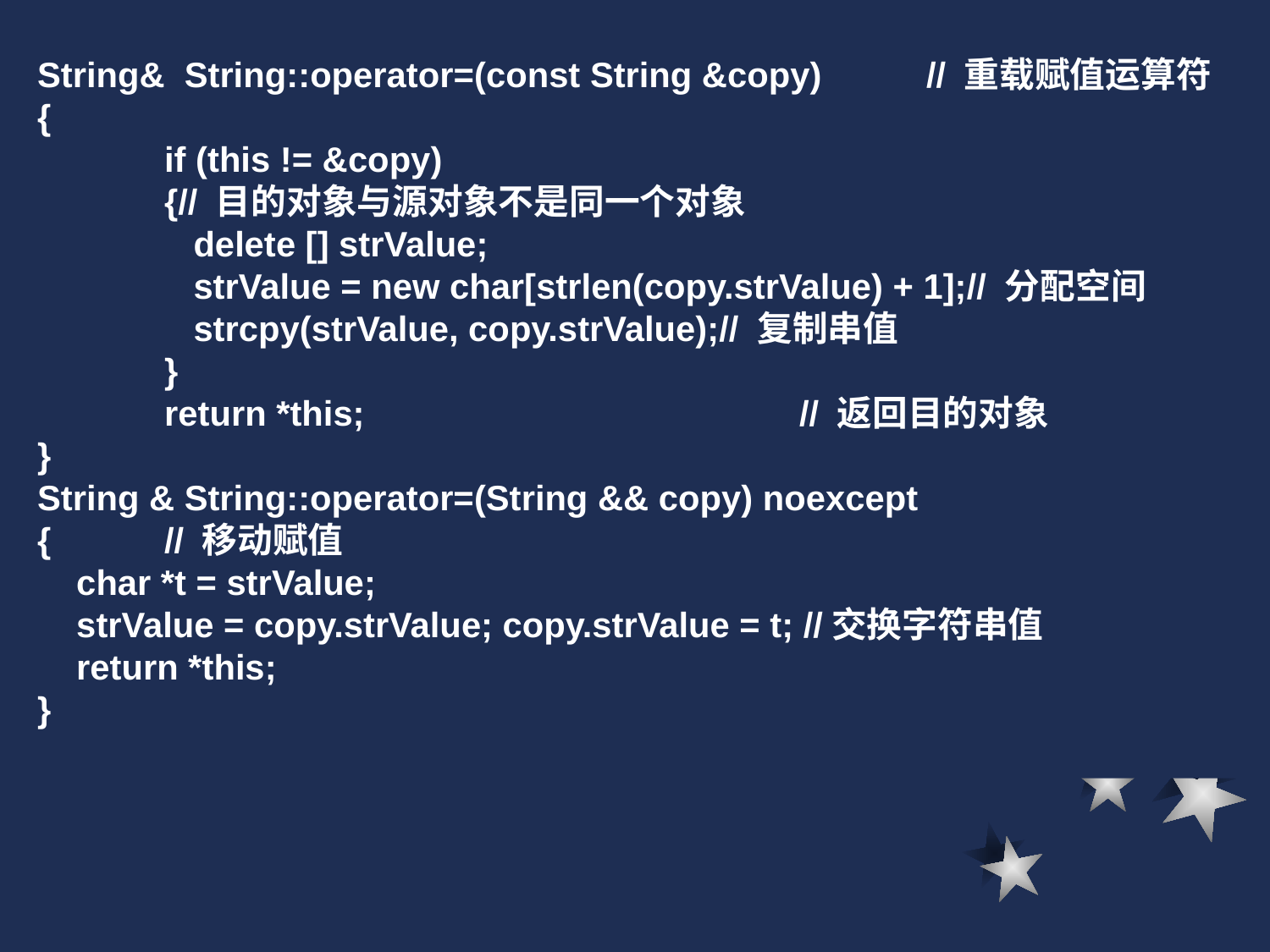

String&  String::operator=(const String &copy)	// 重载赋值运算符
{
	if (this != &copy)
	{// 目的对象与源对象不是同一个对象
	   delete [] strValue;
	   strValue = new char[strlen(copy.strValue) + 1];// 分配空间
	   strcpy(strValue, copy.strValue);// 复制串值
	}
	return *this;				// 返回目的对象
}
String & String::operator=(String && copy) noexcept
{	// 移动赋值
    char *t = strValue;
    strValue = copy.strValue; copy.strValue = t; //交换字符串值
    return *this;
}